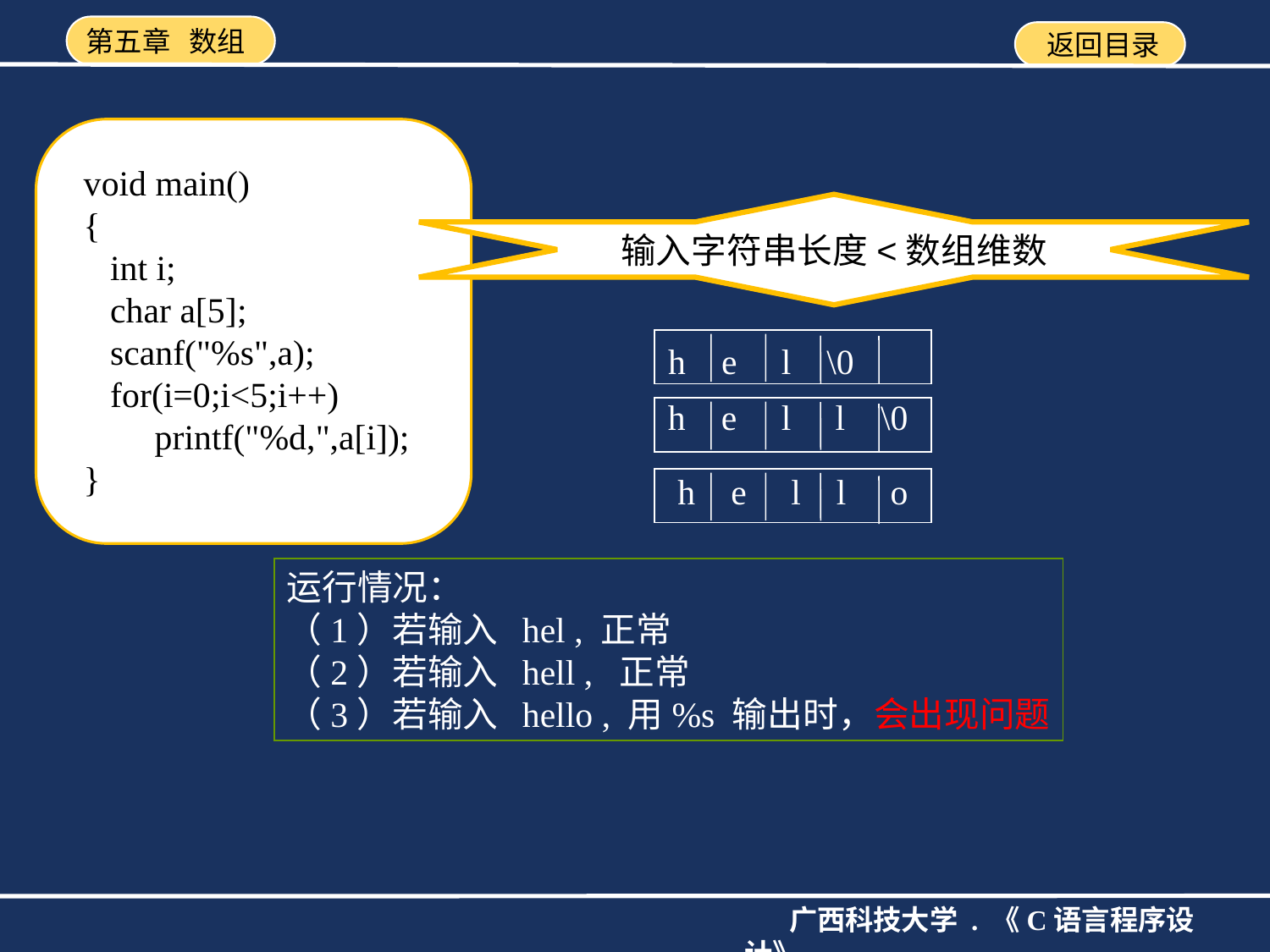

void main()
{
   int i;
   char a[5];
   scanf("%s",a);
   for(i=0;i<5;i++)
        printf("%d,",a[i]);
}
输入字符串长度<数组维数

h    e     l    \0
h    e     l     l    \0

h    e     l    l     o

运行情况：
（1）若输入  hel , 正常
（2）若输入  hell ,  正常
（3）若输入  hello , 用%s 输出时，会出现问题